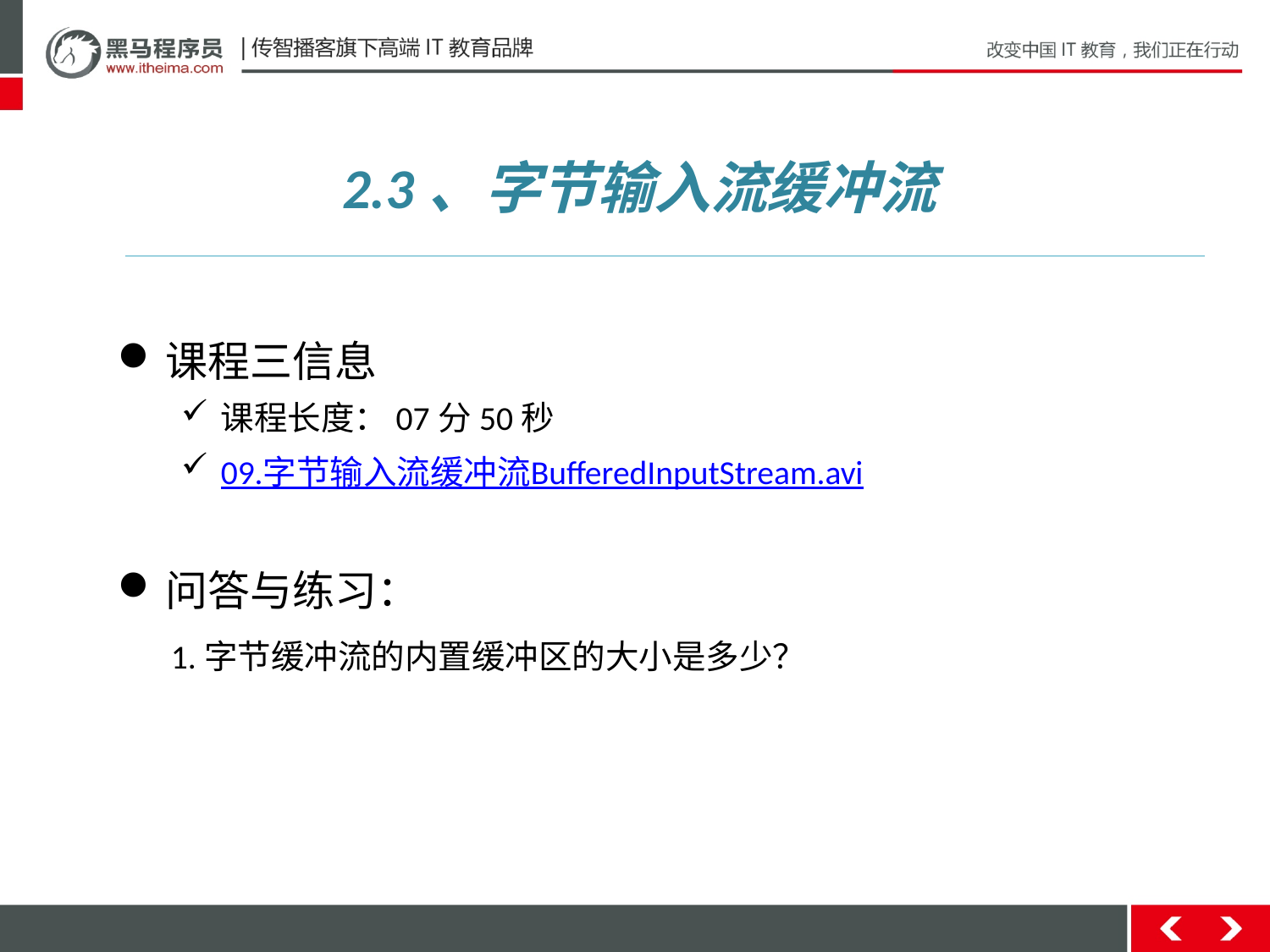

2.3、字节输入流缓冲流

课程三信息
课程长度：07分50秒
09.字节输入流缓冲流BufferedInputStream.avi

问答与练习：
       1.字节缓冲流的内置缓冲区的大小是多少？